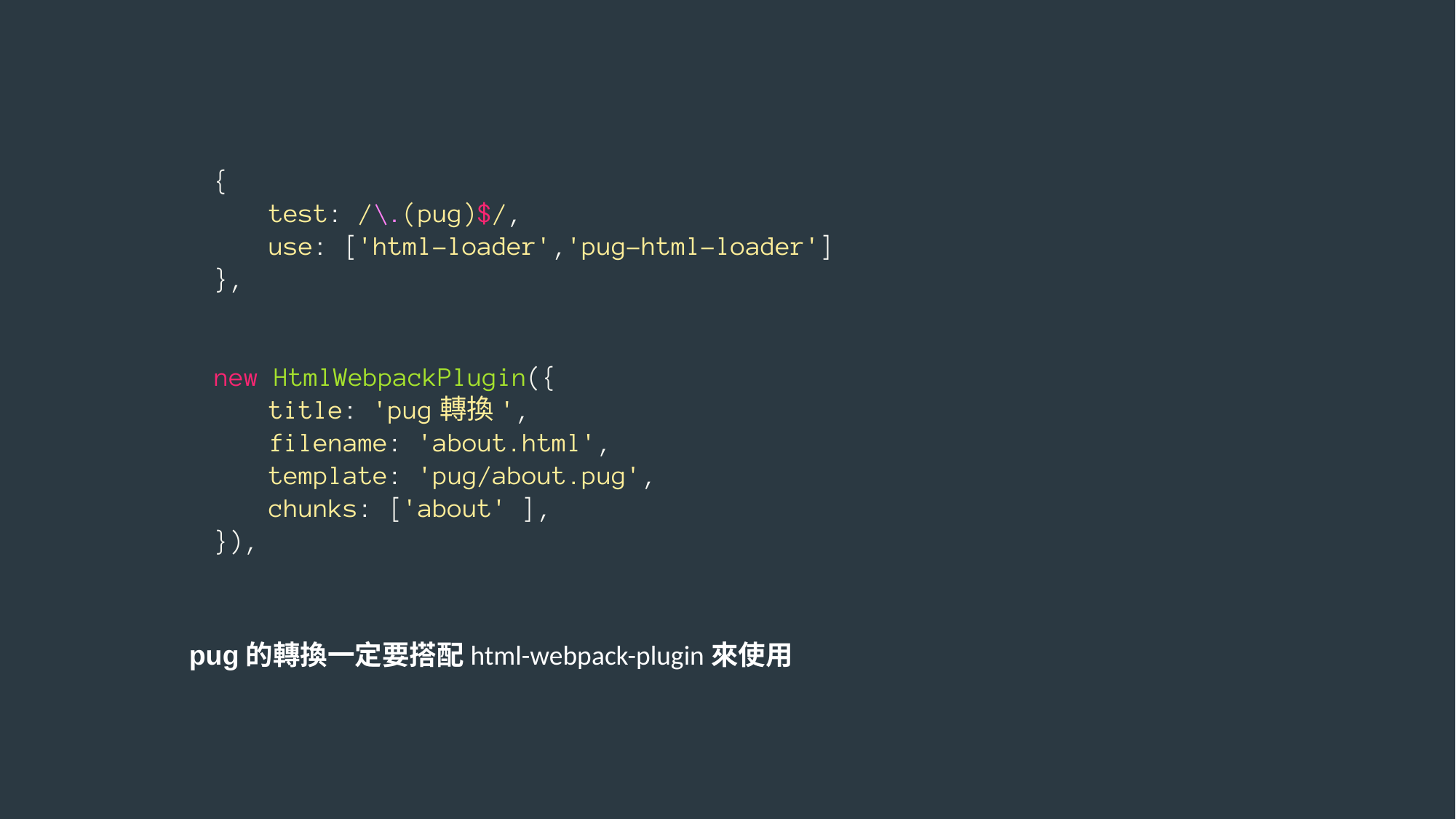

{
test: /\.(pug)$/,
use: ['html-loader','pug-html-loader']
},
new HtmlWebpackPlugin({
title: 'pug轉換',
filename: 'about.html',
template: 'pug/about.pug',
chunks: ['about' ],
}),
pug的轉換一定要搭配html-webpack-plugin來使用